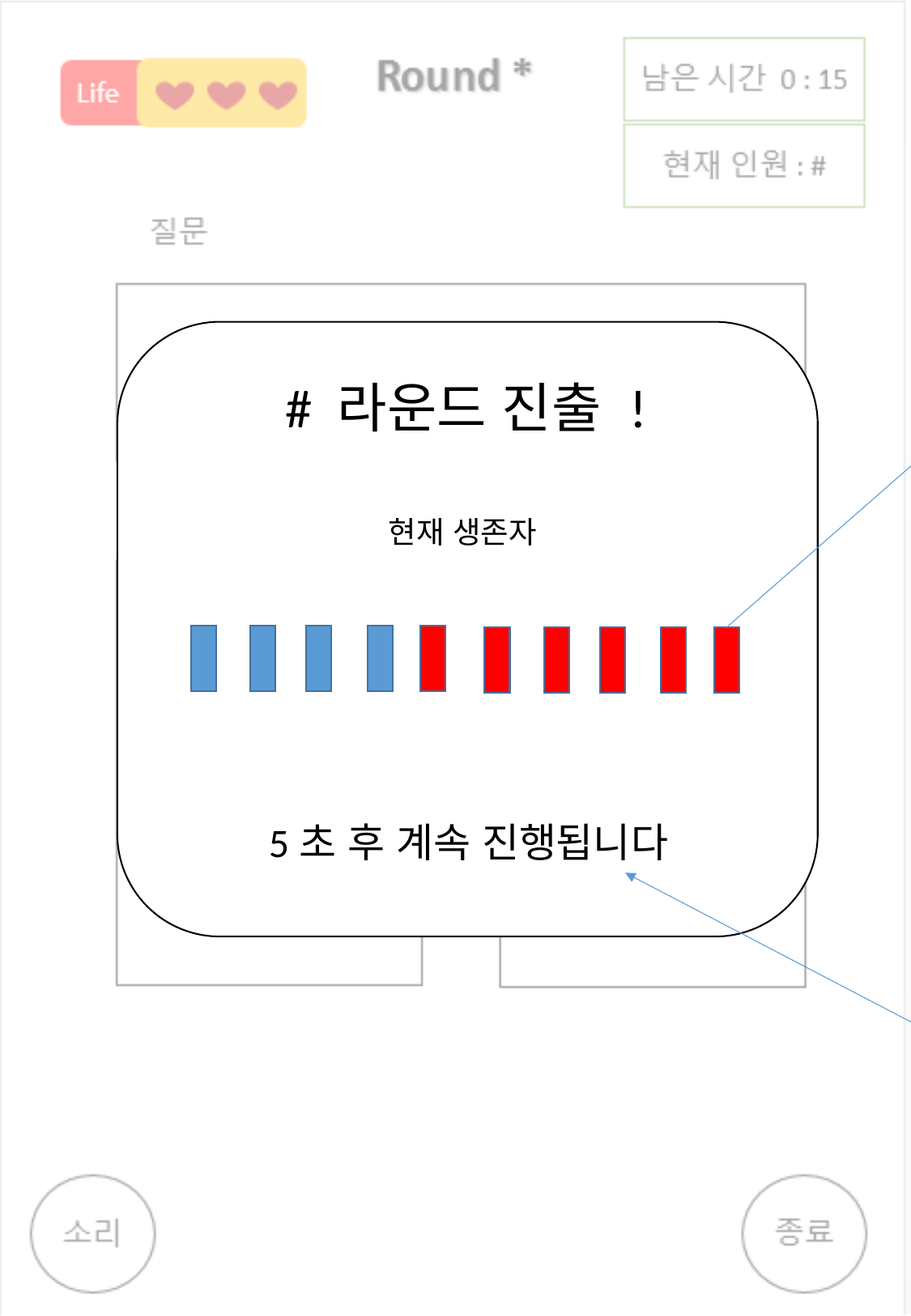

라운드 종료 후
 대기화면
방안1. 10명에서 4명이 살았을
경우 탈락자 수만큼 다른 색으로 애니메이션을 통해 변경
방안2. 그 전 라운드를 참가한 10명을 보여주다가 라운드를 통과한 4명만 표시하도록 하고 나머지는 사라지는 애니메이션을 넣는다.

어떤 방식이 좋을지 말해줘.
기본화면에 알파값 50~70%

블러 처리해서 팝업형식

# 라운드 진출 !
현재 생존자
배경을 흐리게 하면서
중앙에 알파값을 낮추면서
표시되는 형식

계속 진행될 경우 : 13

게임이 끝났을 경우 : 15
5초 후 계속 진행됩니다
이 부분은 초를 카운트 하면서 남은 시간을 변경해준다.
(5.. 4.. 3.. 2.. 1.. Start)